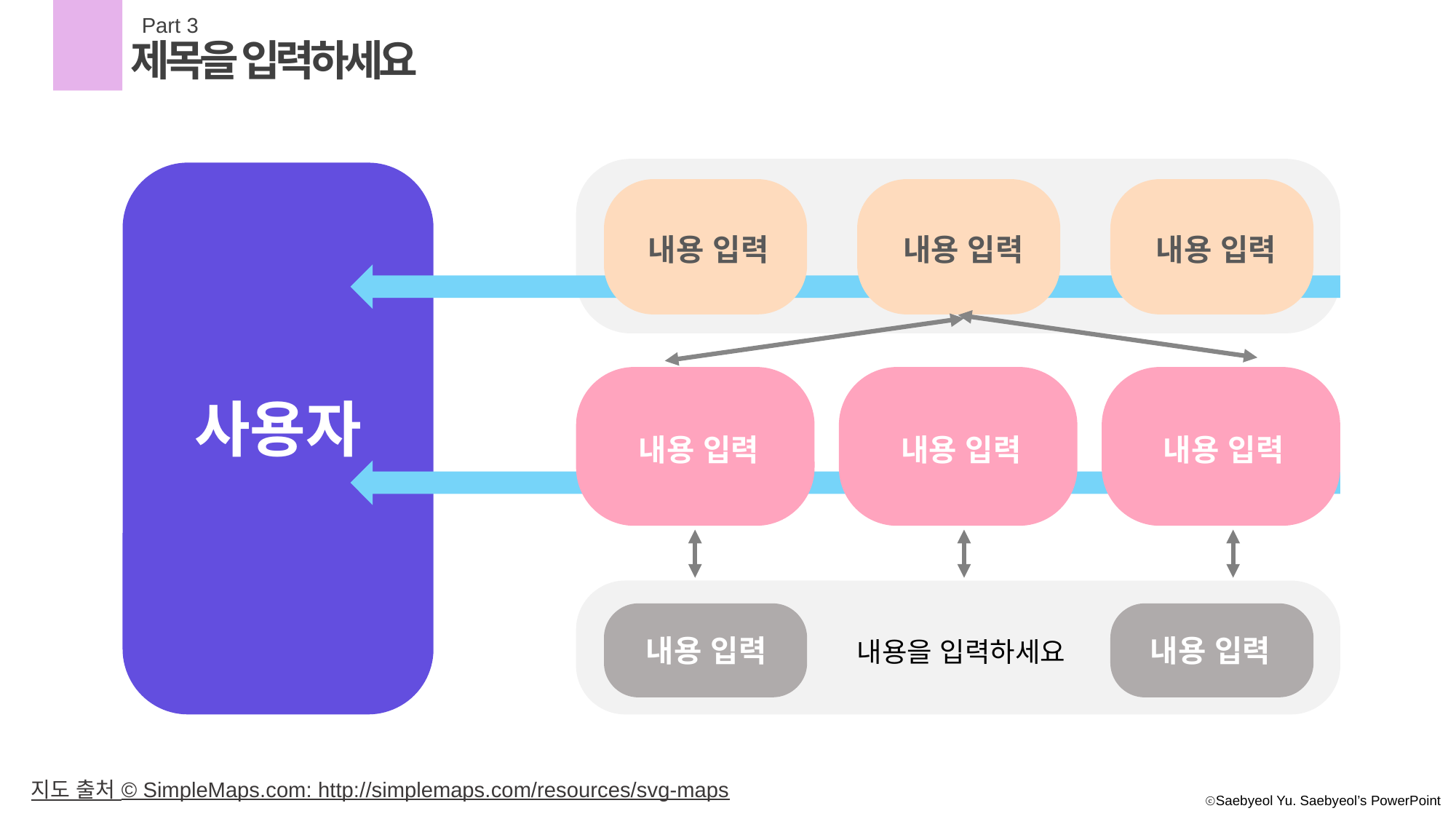

Part 3
제목을 입력하세요

내용 입력
내용 입력
내용 입력

사용자
내용 입력
내용 입력
내용 입력

내용 입력
내용 입력
내용을 입력하세요
지도 출처 © SimpleMaps.com: http://simplemaps.com/resources/svg-maps